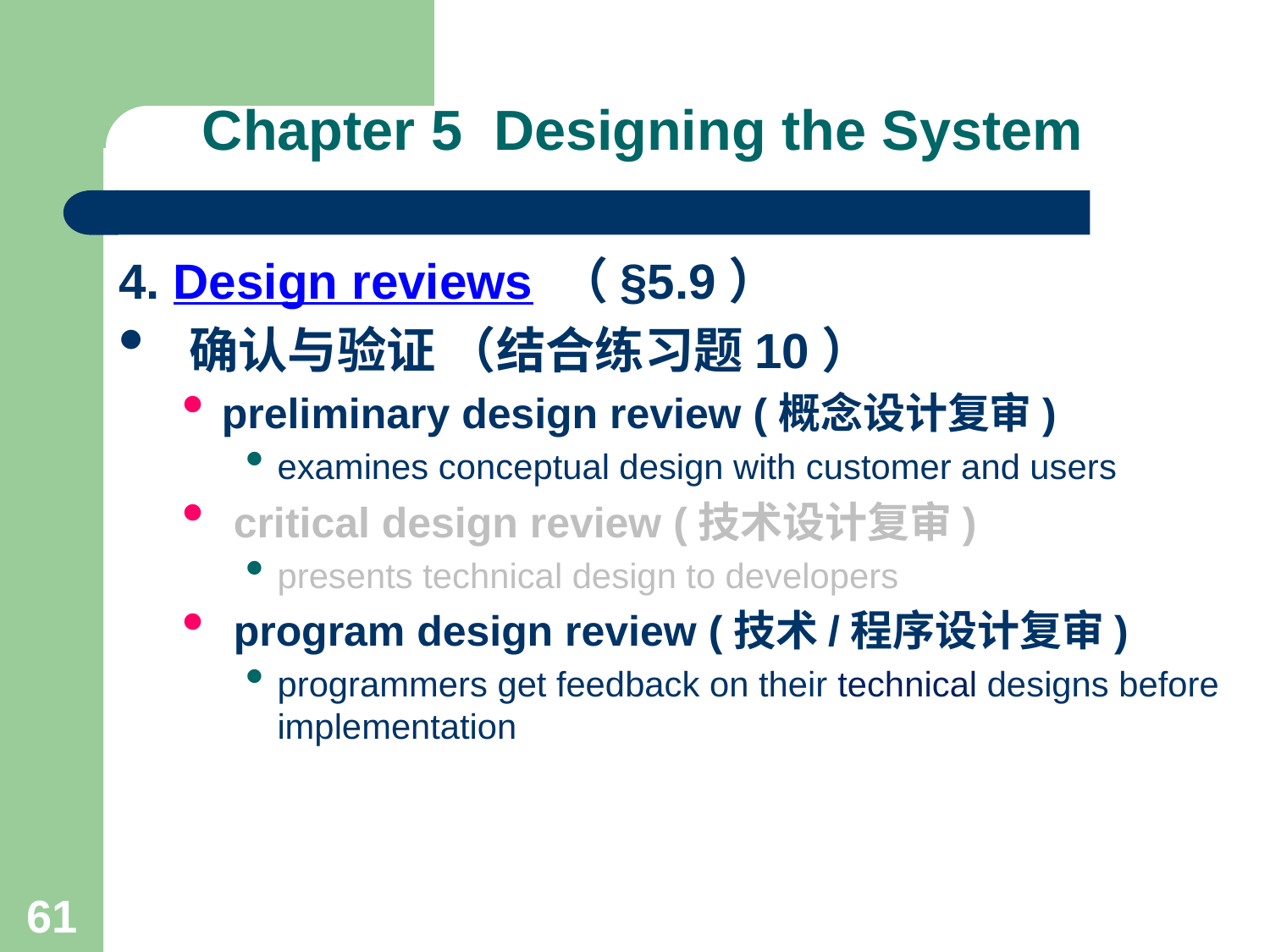

# Chapter 5  Designing the System
4. Design reviews （§5.9）
 确认与验证 （结合练习题10）
preliminary design review (概念设计复审)
examines conceptual design with customer and users
 critical design review (技术设计复审)
presents technical design to developers
 program design review (技术/程序设计复审)
programmers get feedback on their technical designs before implementation

61